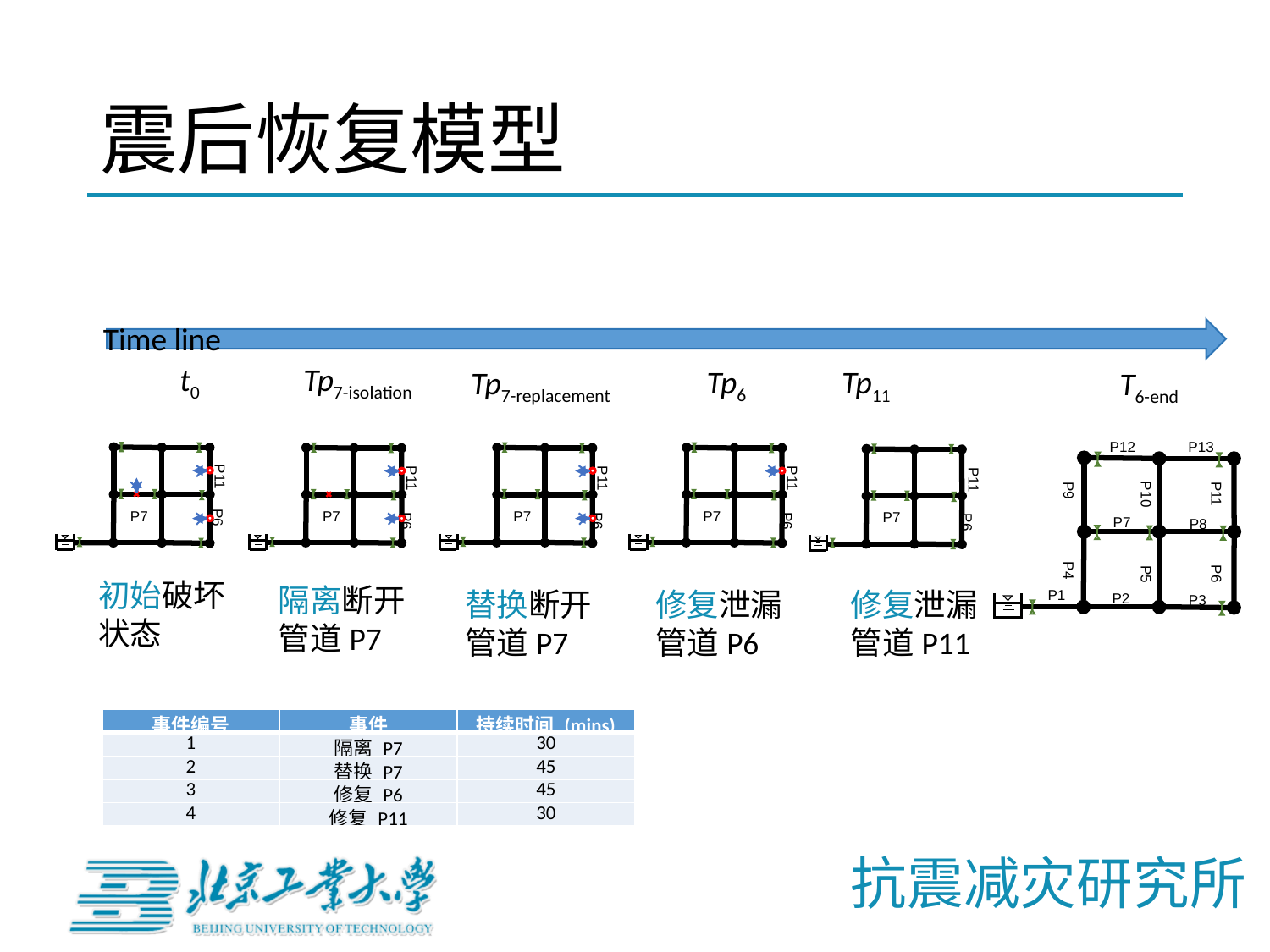

# 震后恢复模型
Time line

t0
Tp7-isolation
Tp6
Tp11
Tp7-replacement
T6-end
P13
P12

P9
P11
P10
P7
P8
P4
P6
P5
P1
P2
P3

P11

P7
P6

P11

P7
P6

P11

P7
P6

P11

P7
P6

P11

P7
P6

初始破坏
状态
隔离断开
管道P7
修复泄漏
管道P6
修复泄漏
管道P11
替换断开
管道P7
| 事件编号 | 事件 | 持续时间 (mins) |
| --- | --- | --- |
| 1 | 隔离 P7 | 30 |
| 2 | 替换 P7 | 45 |
| 3 | 修复 P6 | 45 |
| 4 | 修复 P11 | 30 |